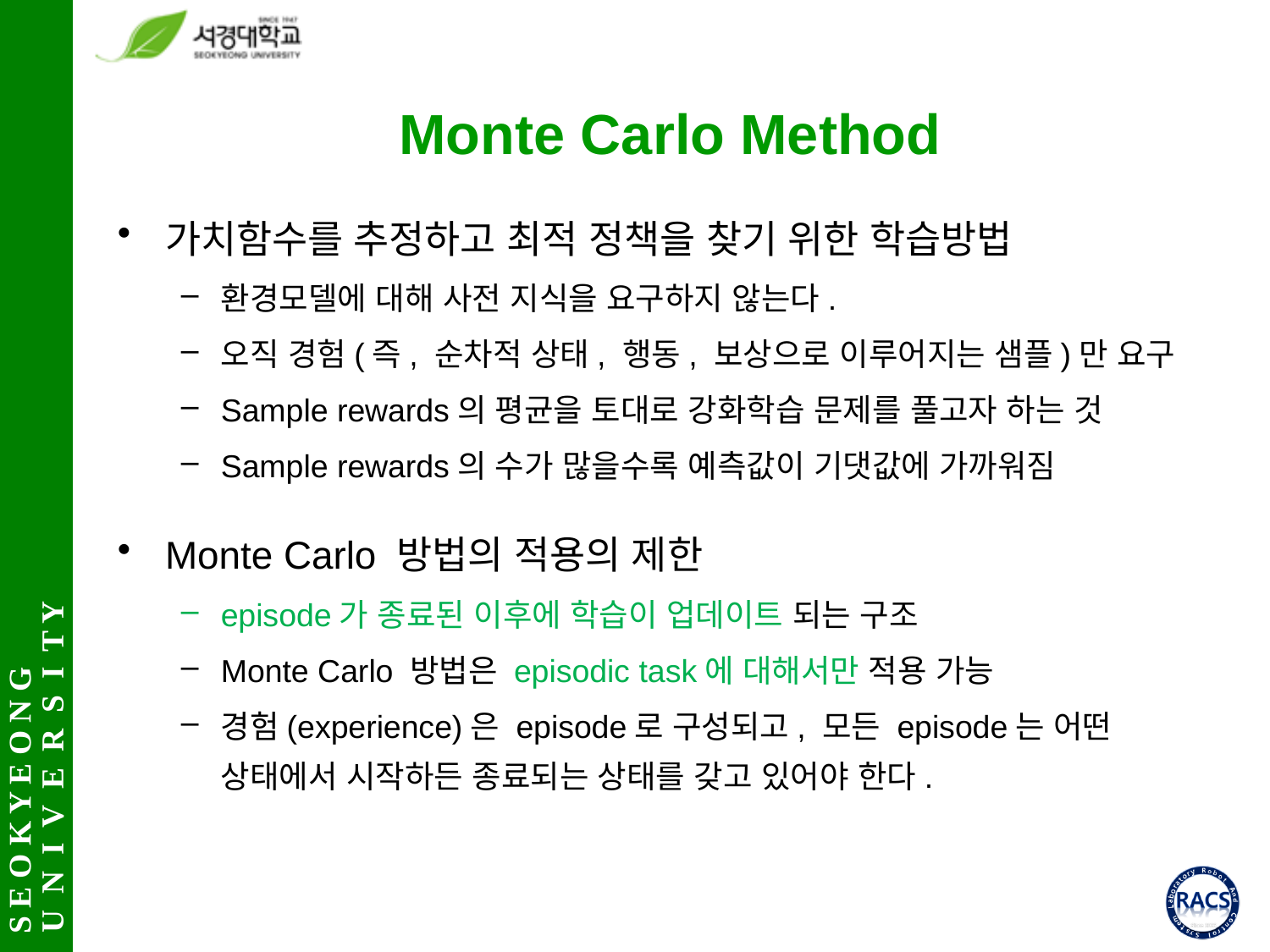

# Monte Carlo Method
가치함수를 추정하고 최적 정책을 찾기 위한 학습방법
환경모델에 대해 사전 지식을 요구하지 않는다.
오직 경험(즉, 순차적 상태, 행동, 보상으로 이루어지는 샘플)만 요구
Sample rewards의 평균을 토대로 강화학습 문제를 풀고자 하는 것
Sample rewards의 수가 많을수록 예측값이 기댓값에 가까워짐

Monte Carlo 방법의 적용의 제한
episode가 종료된 이후에 학습이 업데이트 되는 구조
Monte Carlo 방법은 episodic task에 대해서만 적용 가능
경험(experience)은 episode로 구성되고, 모든 episode는 어떤 상태에서 시작하든 종료되는 상태를 갖고 있어야 한다.